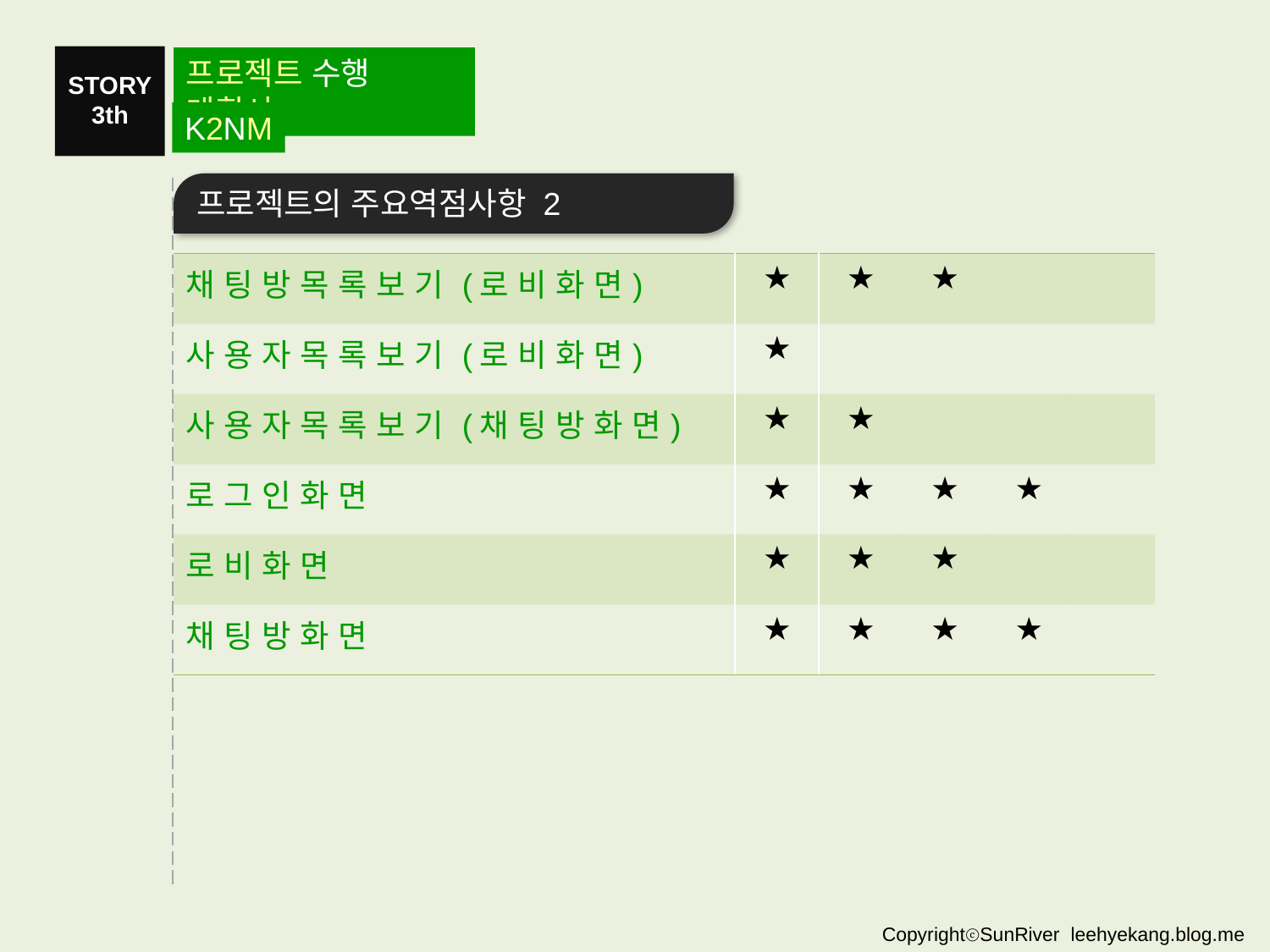

프로젝트 수행 계획서
STORY
3th
K2NM

프로젝트의 주요역점사항 2

| 채 팅 방 목 록 보 기 (로 비 화 면) | ★ | ★ | ★ |  |  |
| --- | --- | --- | --- | --- | --- |
| 사 용 자 목 록 보 기 (로 비 화 면) | ★ |  |  |  |  |
| 사 용 자 목 록 보 기 (채 팅 방 화 면) | ★ | ★ |  |  |  |
| 로 그 인 화 면 | ★ | ★ | ★ | ★ |  |
| 로 비 화 면 | ★ | ★ | ★ |  |  |
| 채 팅 방 화 면 | ★ | ★ | ★ | ★ |  |